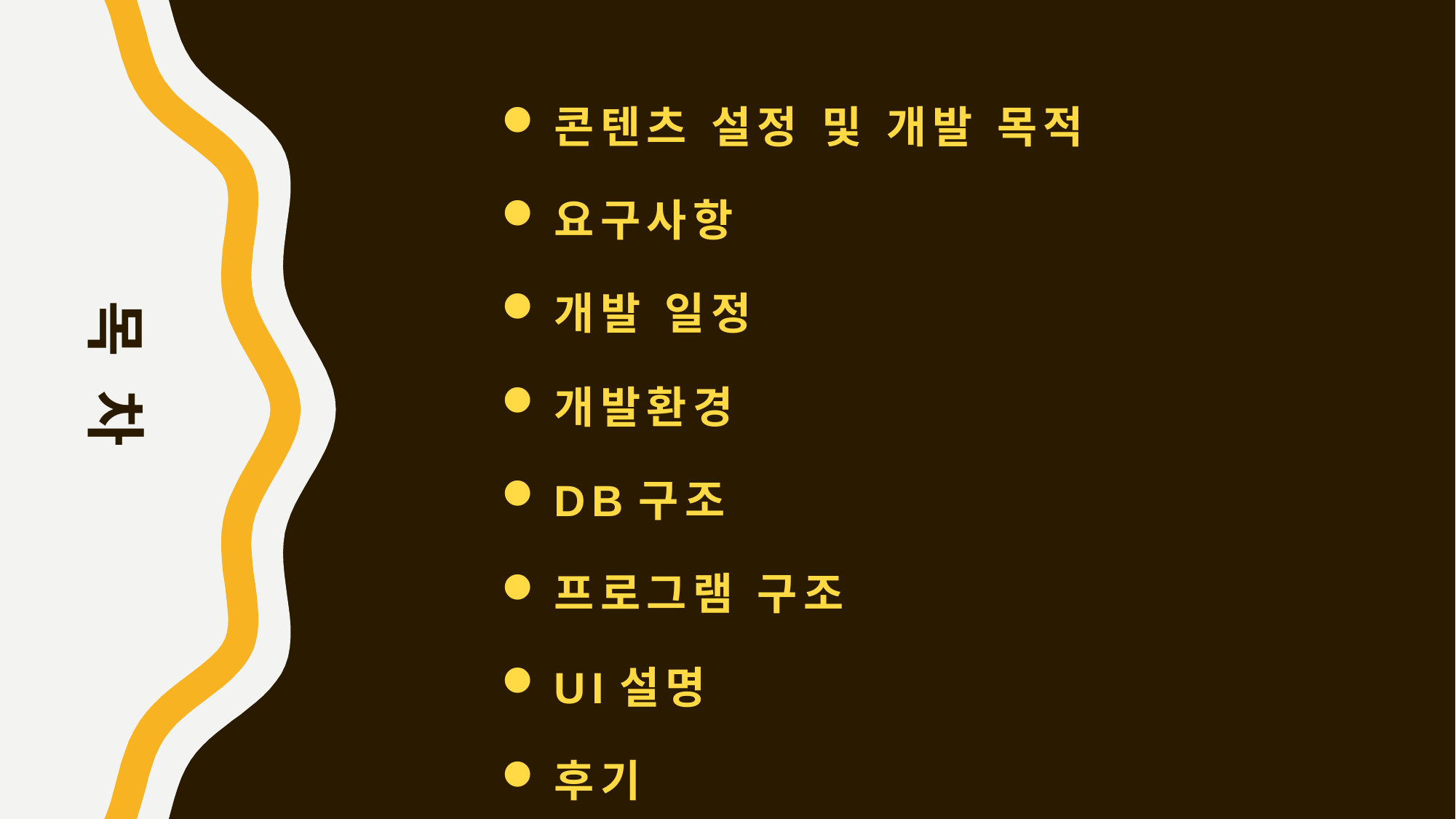

콘텐츠 설정 및 개발 목적
요구사항
개발 일정
개발환경
Db구조
프로그램 구조
UI설명
후기
목  차